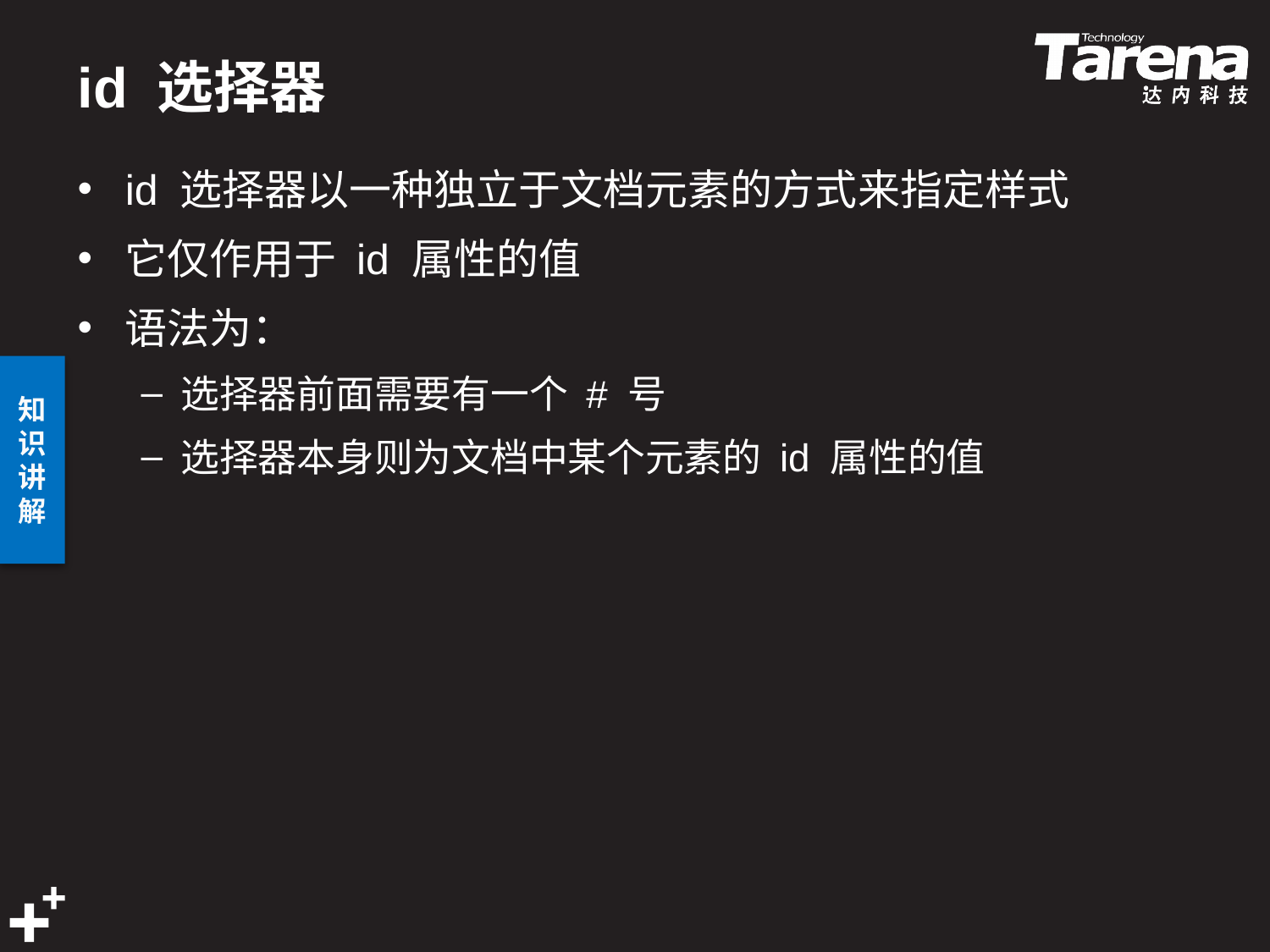

# id 选择器
id 选择器以一种独立于文档元素的方式来指定样式
它仅作用于 id 属性的值
语法为：
选择器前面需要有一个 # 号
选择器本身则为文档中某个元素的 id 属性的值